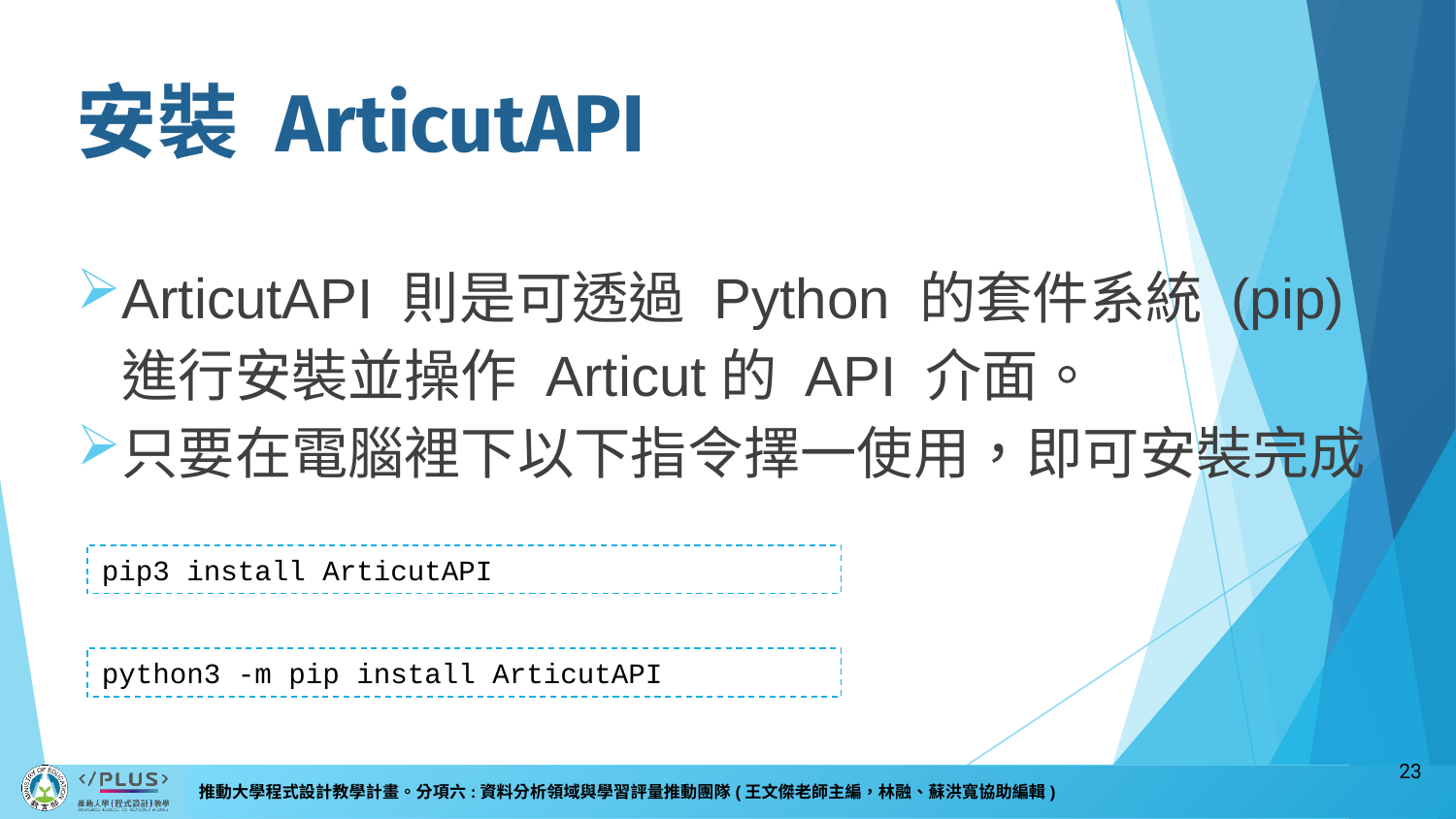

# 安裝 ArticutAPI
ArticutAPI 則是可透過 Python 的套件系統 (pip) 進行安裝並操作 Articut的 API 介面。
只要在電腦裡下以下指令擇一使用，即可安裝完成

pip3 install ArticutAPI
python3 -m pip install ArticutAPI
23